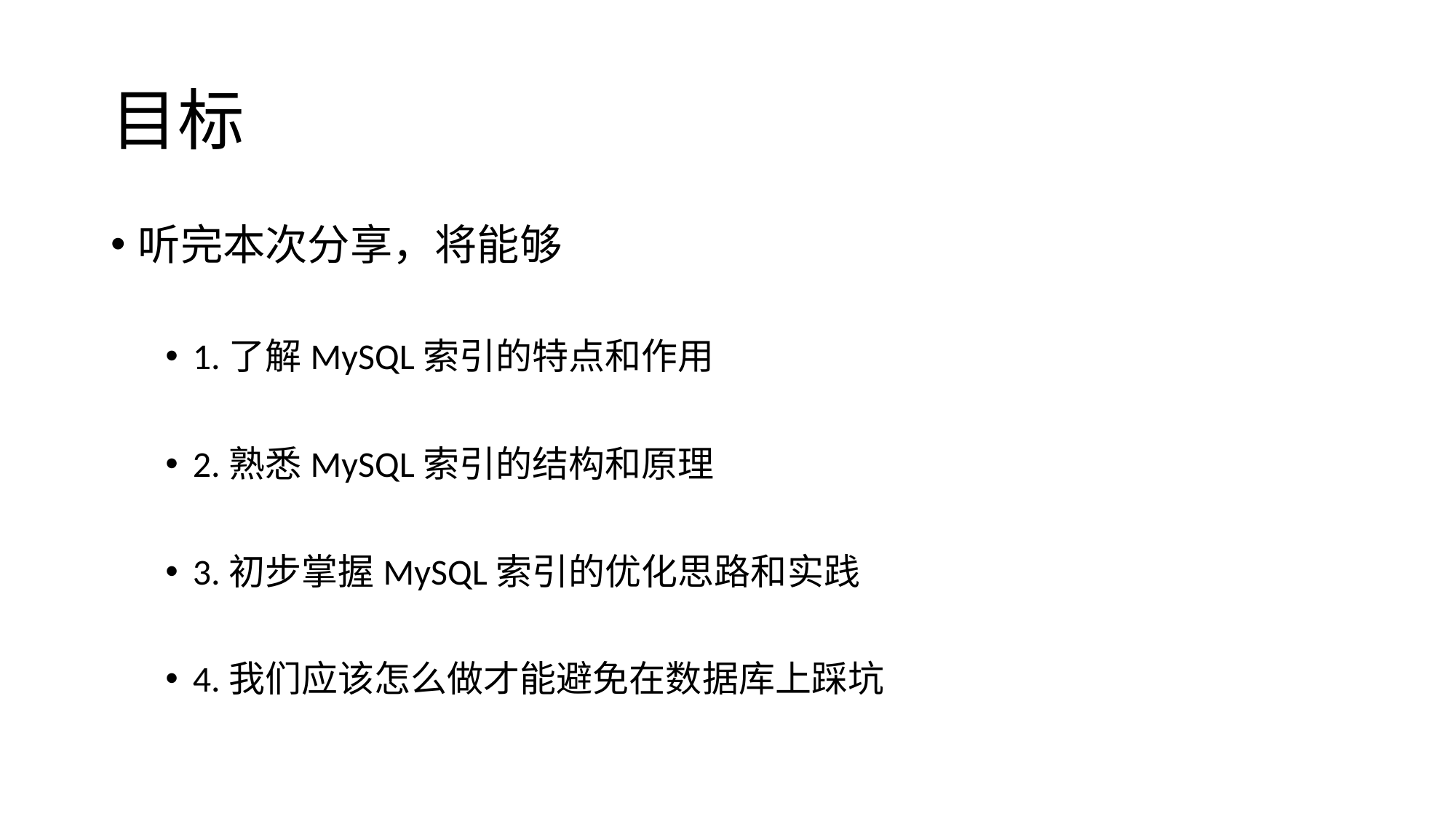

# 目标
听完本次分享，将能够

1.了解MySQL索引的特点和作用

2.熟悉MySQL索引的结构和原理

3.初步掌握MySQL索引的优化思路和实践

4.我们应该怎么做才能避免在数据库上踩坑